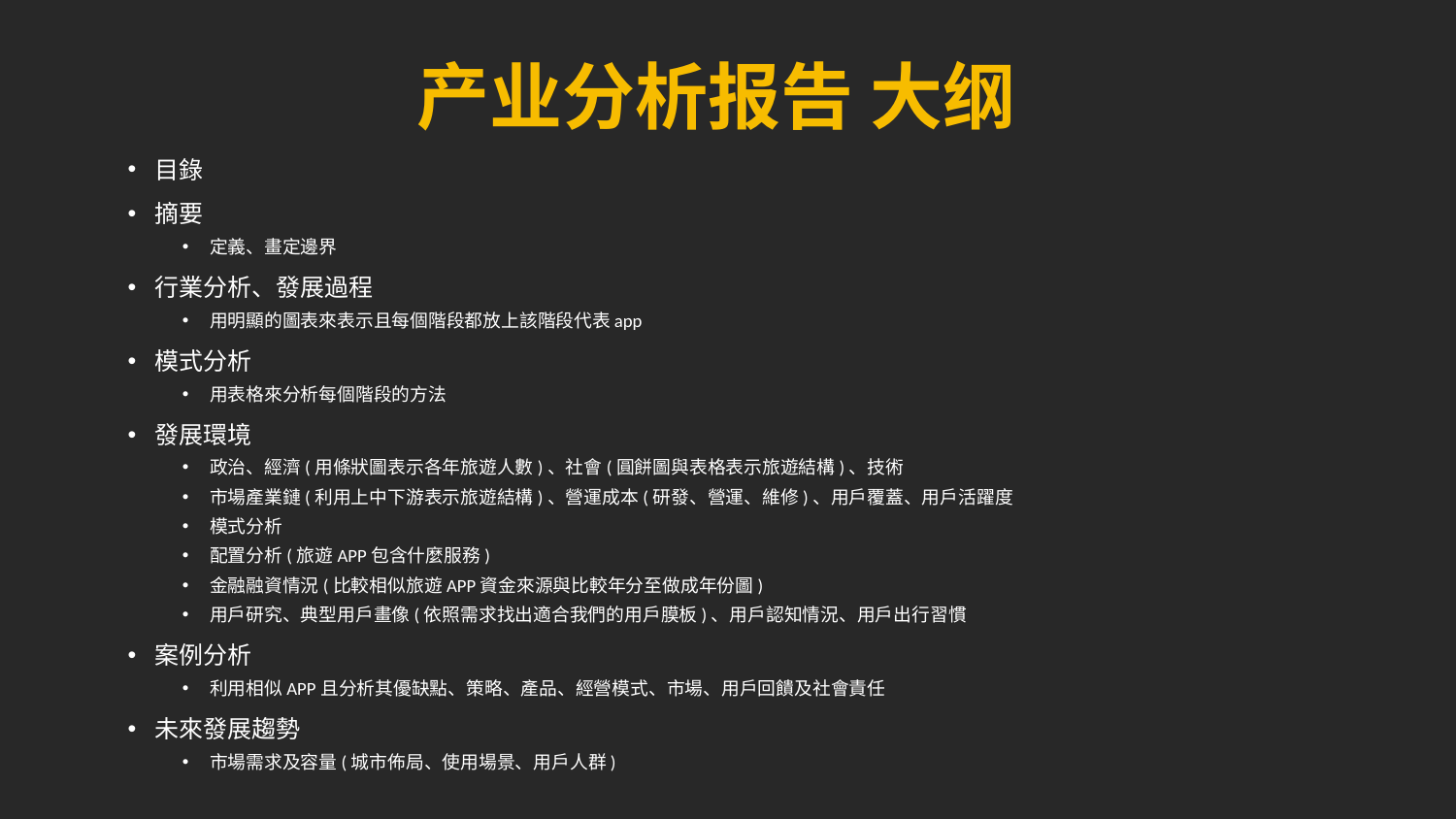

产业分析报告 大纲
目錄
摘要
定義、畫定邊界
行業分析、發展過程
用明顯的圖表來表示且每個階段都放上該階段代表app
模式分析
用表格來分析每個階段的方法
發展環境
政治、經濟(用條狀圖表示各年旅遊人數)、社會(圓餅圖與表格表示旅遊結構)、技術
市場產業鏈(利用上中下游表示旅遊結構)、營運成本(研發、營運、維修)、用戶覆蓋、用戶活躍度
模式分析
配置分析(旅遊APP包含什麼服務)
金融融資情況(比較相似旅遊APP資金來源與比較年分至做成年份圖)
用戶研究、典型用戶畫像(依照需求找出適合我們的用戶膜板)、用戶認知情況、用戶出行習慣
案例分析
利用相似APP且分析其優缺點、策略、產品、經營模式、市場、用戶回饋及社會責任
未來發展趨勢
市場需求及容量(城市佈局、使用場景、用戶人群)